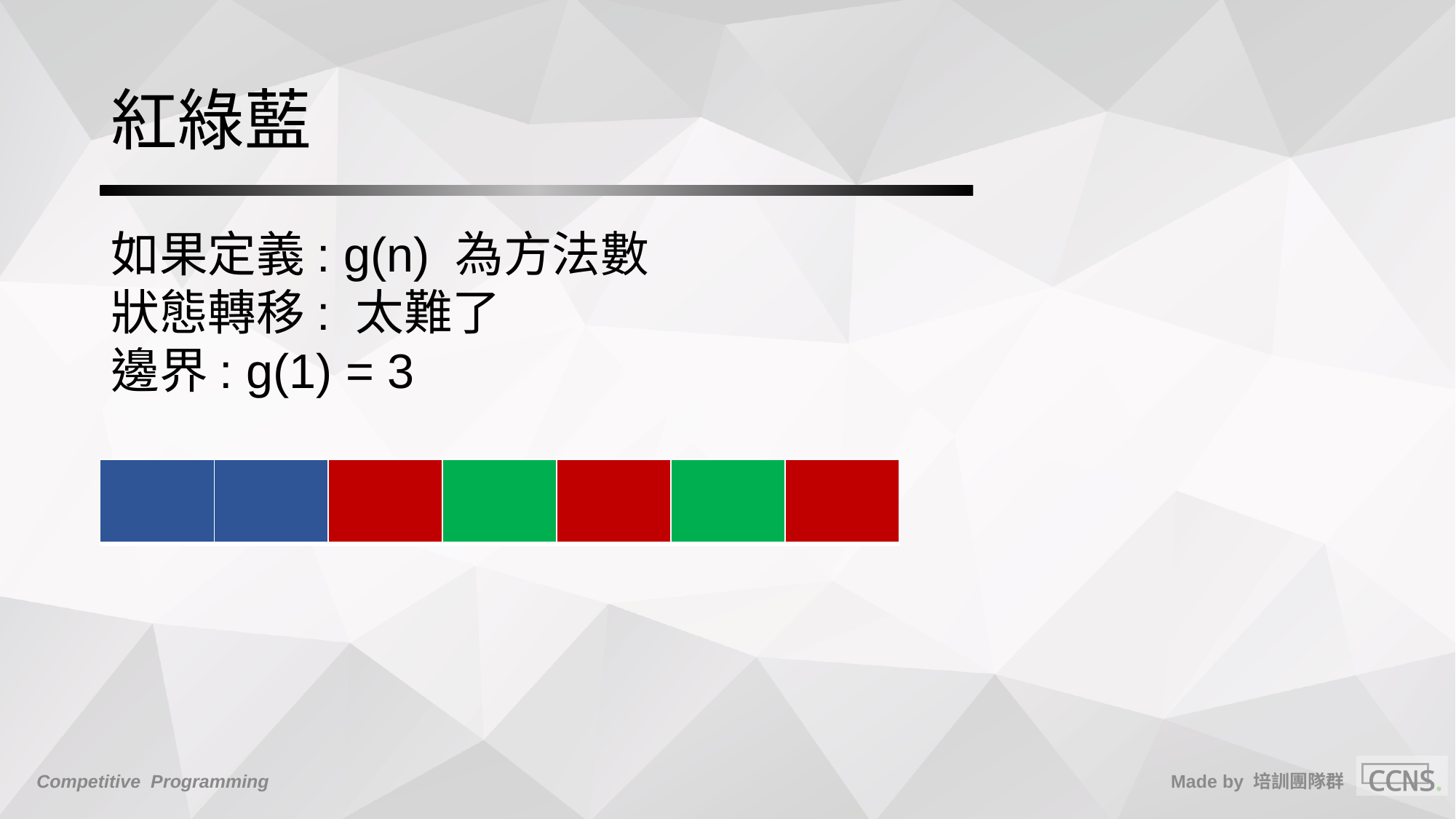

# 紅綠藍
如果定義: g(n) 為方法數
狀態轉移: 太難了
邊界: g(1) = 3
|  |  |  |  |  |  |  |
| --- | --- | --- | --- | --- | --- | --- |